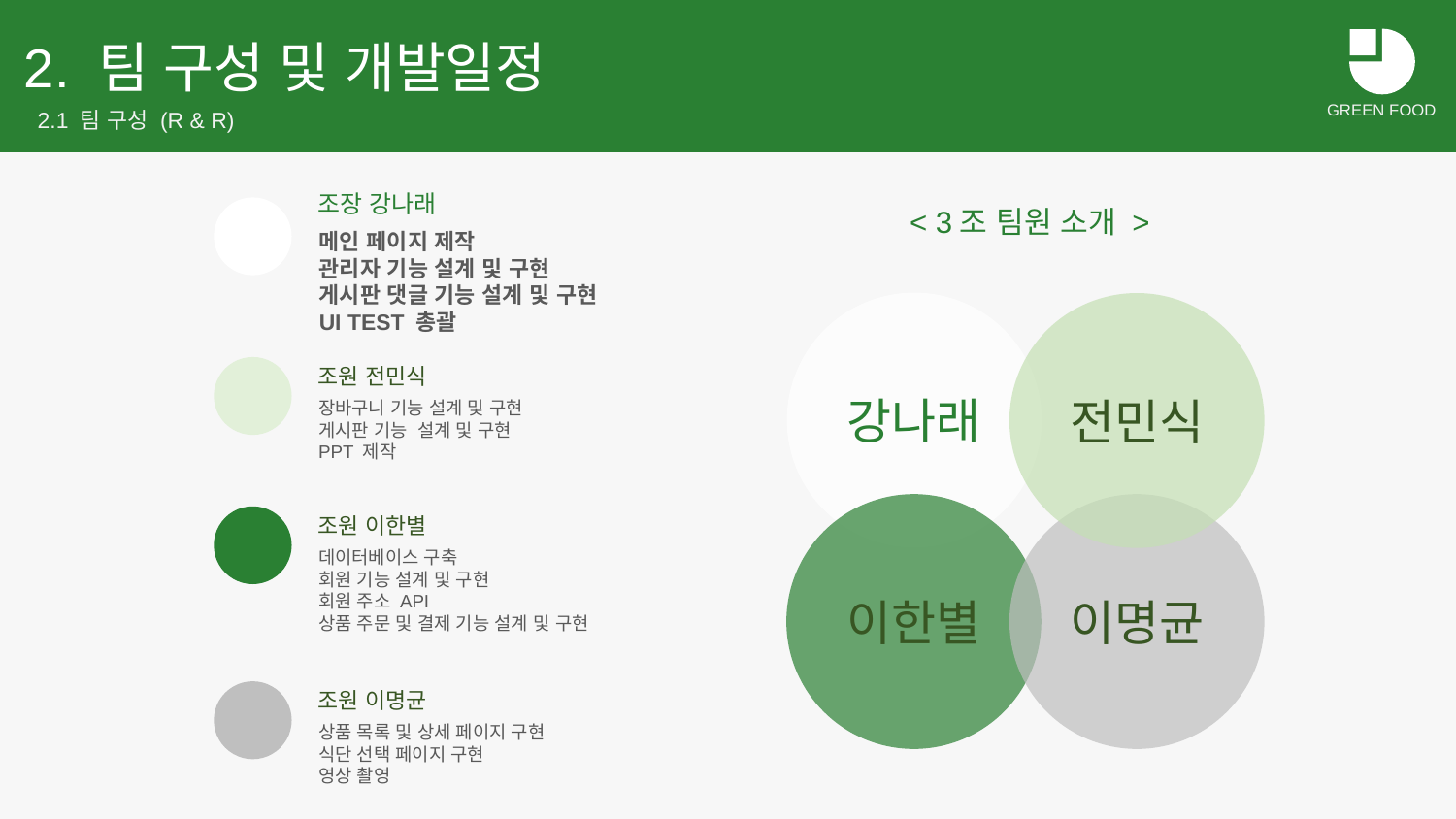

2. 팀 구성 및 개발일정

GREEN FOOD
2.1 팀 구성 (R & R)
조장 강나래
< 3조 팀원 소개 >

메인 페이지 제작
관리자 기능 설계 및 구현
게시판 댓글 기능 설계 및 구현
UI TEST 총괄
강나래
전민식

조원 전민식
장바구니 기능 설계 및 구현
게시판 기능  설계 및 구현
PPT 제작
이한별
이명균

조원 이한별
데이터베이스 구축
회원 기능 설계 및 구현
회원 주소 API
상품 주문 및 결제 기능 설계 및 구현

조원 이명균

상품 목록 및 상세 페이지 구현
식단 선택 페이지 구현
영상 촬영